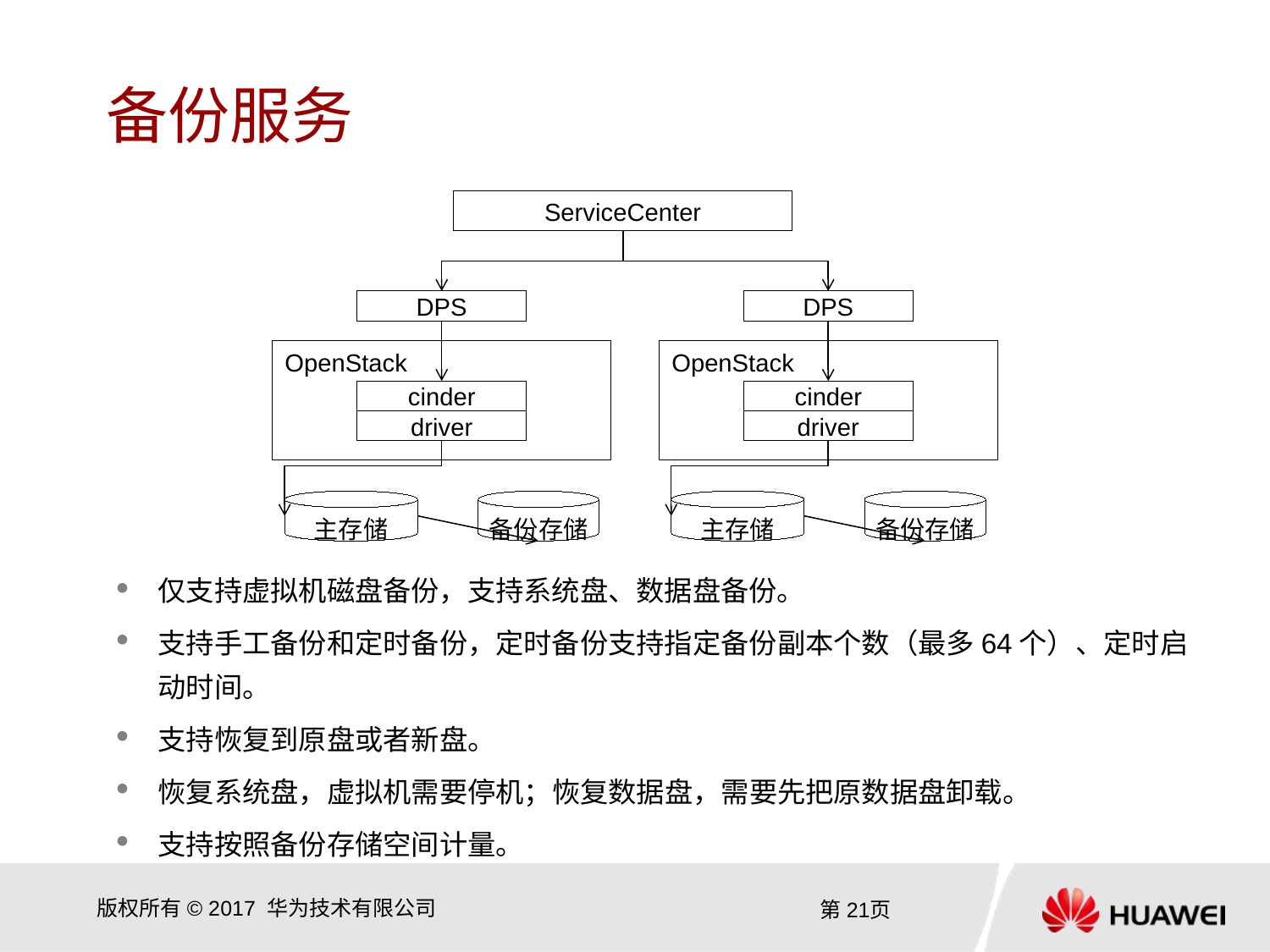

# 备份服务
ServiceCenter
DPS
DPS
OpenStack
OpenStack
cinder
cinder
driver
driver
主存储
备份存储
主存储
备份存储
仅支持虚拟机磁盘备份，支持系统盘、数据盘备份。
支持手工备份和定时备份，定时备份支持指定备份副本个数（最多64个）、定时启动时间。
支持恢复到原盘或者新盘。
恢复系统盘，虚拟机需要停机；恢复数据盘，需要先把原数据盘卸载。
支持按照备份存储空间计量。